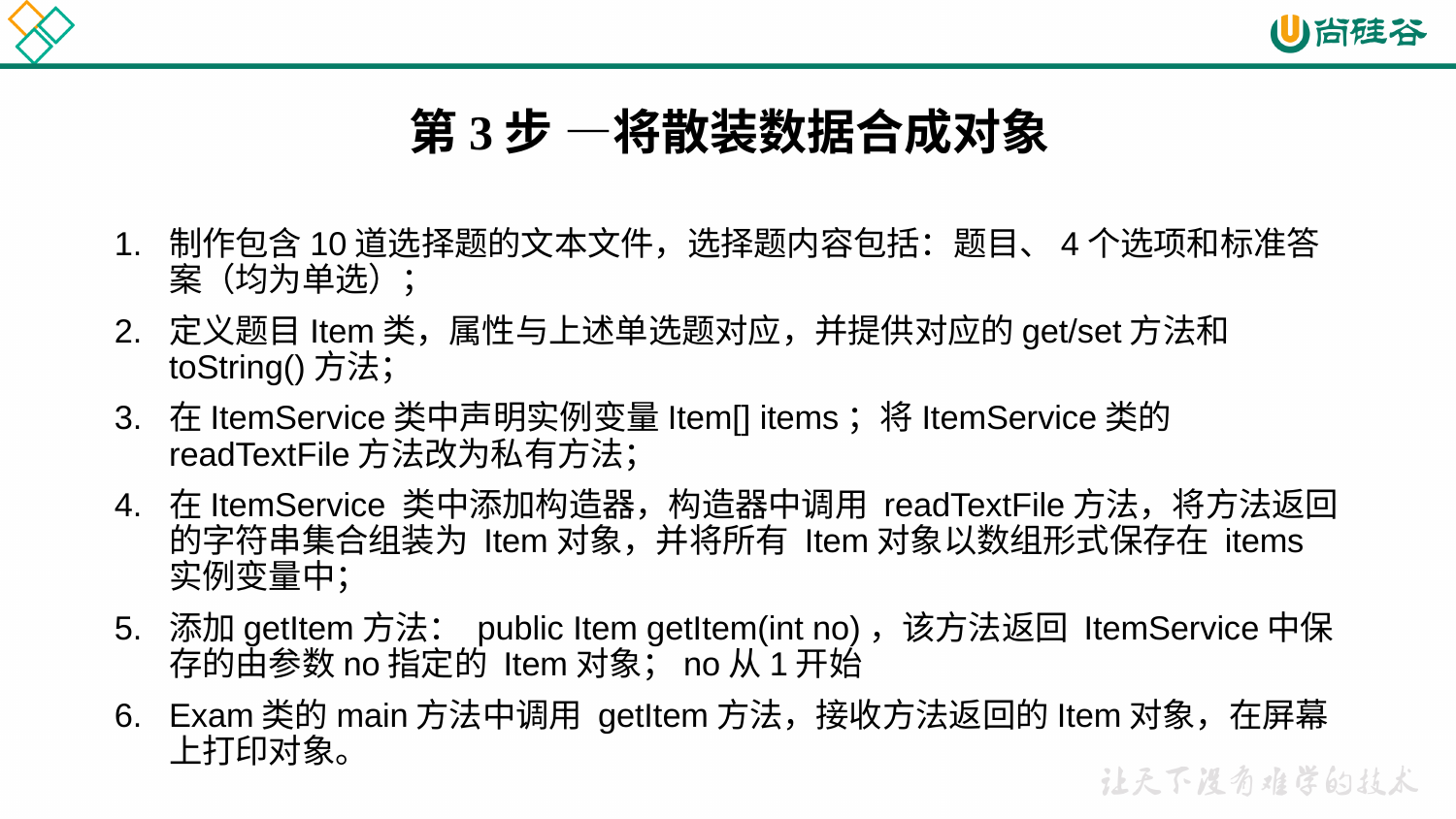

# 第3步 —将散装数据合成对象
制作包含10道选择题的文本文件，选择题内容包括：题目、4个选项和标准答案（均为单选）；
定义题目Item类，属性与上述单选题对应，并提供对应的get/set方法和toString()方法；
在ItemService类中声明实例变量Item[] items；将ItemService类的readTextFile方法改为私有方法；
在ItemService 类中添加构造器，构造器中调用 readTextFile方法，将方法返回的字符串集合组装为 Item对象，并将所有 Item对象以数组形式保存在 items实例变量中；
添加getItem方法： public Item getItem(int no)，该方法返回 ItemService中保存的由参数no指定的 Item对象；no从1开始
Exam类的main方法中调用 getItem方法，接收方法返回的Item对象，在屏幕上打印对象。